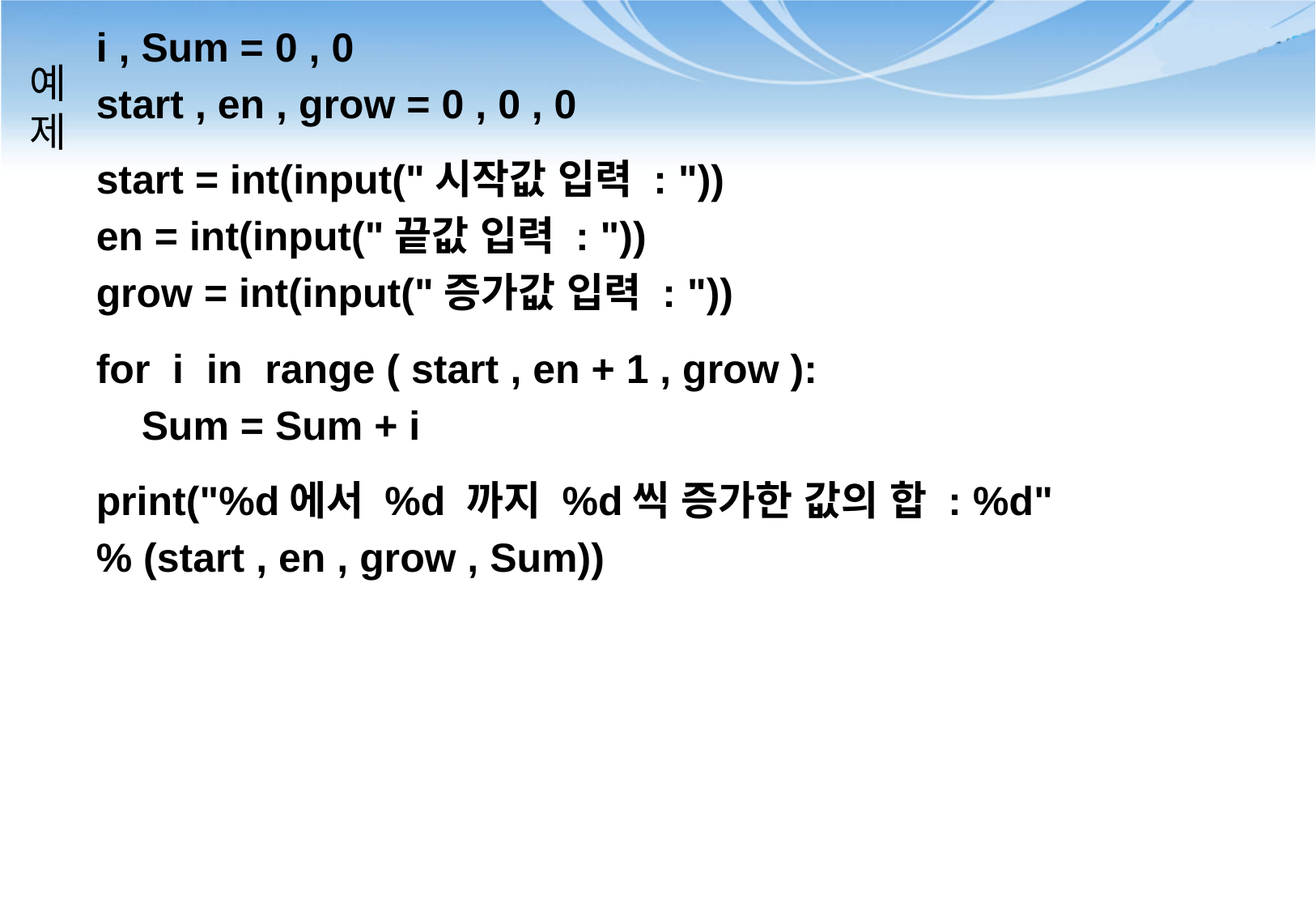

i , Sum = 0 , 0
start , en , grow = 0 , 0 , 0

start = int(input("시작값 입력 : "))
en = int(input("끝값 입력 : "))
grow = int(input("증가값 입력 : "))

for  i  in  range ( start , en + 1 , grow ):
    Sum = Sum + i

print("%d에서 %d 까지 %d씩 증가한 값의 합 : %d"
% (start , en , grow , Sum))
# 예 제